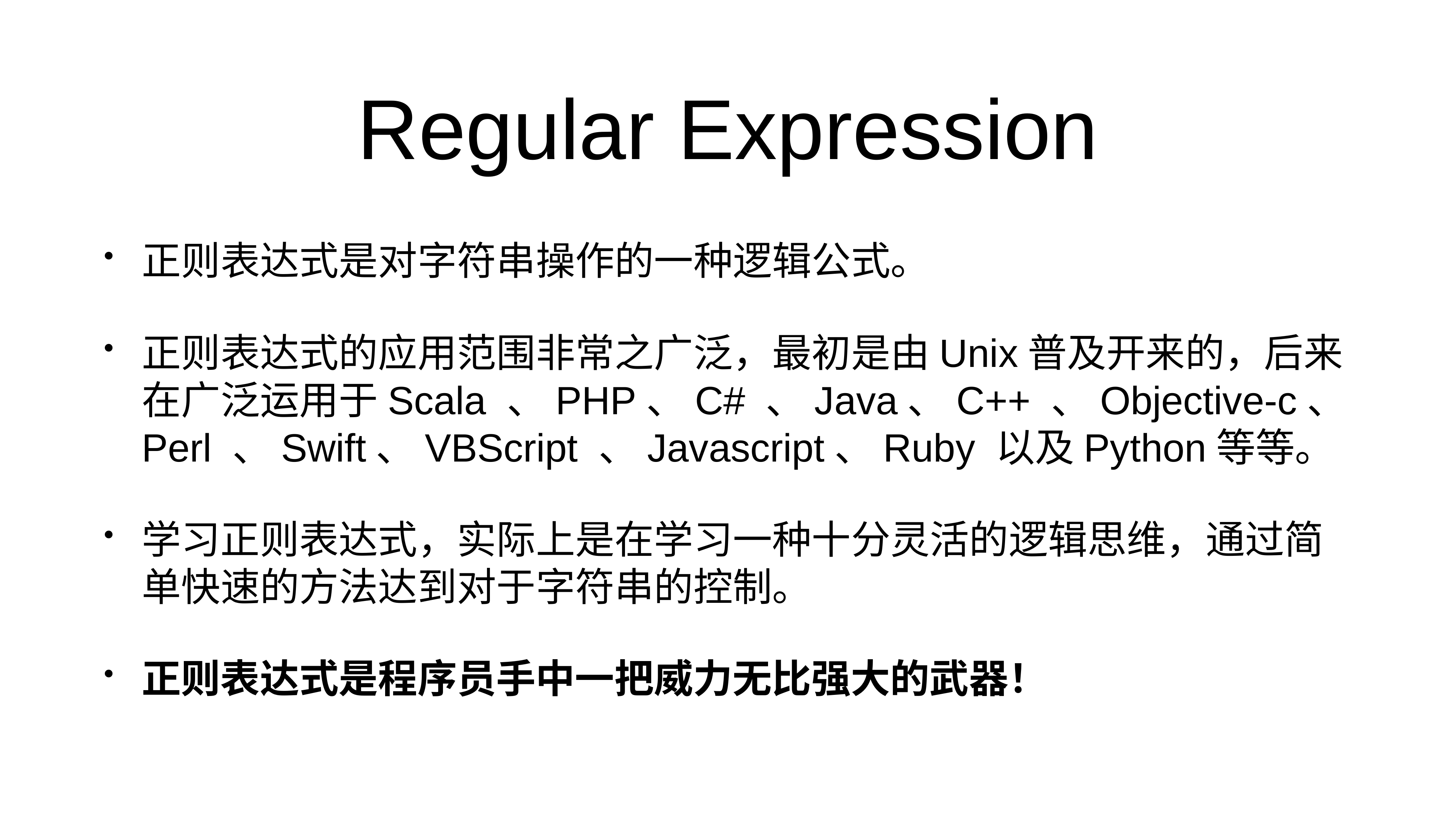

# Regular Expression
正则表达式是对字符串操作的一种逻辑公式。
正则表达式的应用范围非常之广泛，最初是由Unix普及开来的，后来在广泛运用于Scala 、PHP、C# 、Java、C++ 、Objective-c、Perl 、Swift、VBScript 、Javascript、Ruby 以及Python等等。
学习正则表达式，实际上是在学习一种十分灵活的逻辑思维，通过简单快速的方法达到对于字符串的控制。
正则表达式是程序员手中一把威力无比强大的武器！